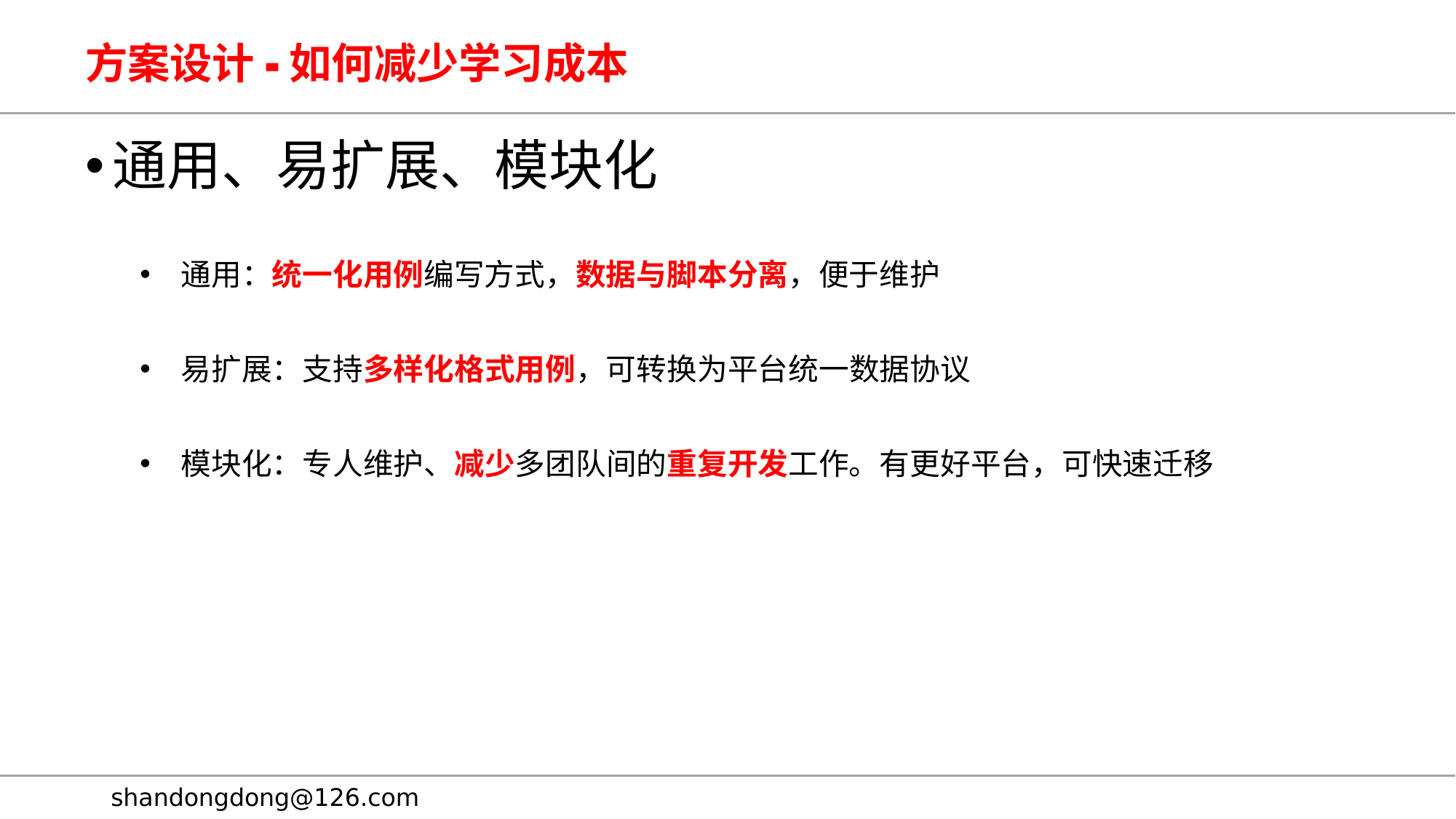

# 方案设计-如何减少学习成本
通用、易扩展、模块化

通用：统一化用例编写方式，数据与脚本分离，便于维护

易扩展：支持多样化格式用例，可转换为平台统一数据协议

模块化：专人维护、减少多团队间的重复开发工作。有更好平台，可快速迁移